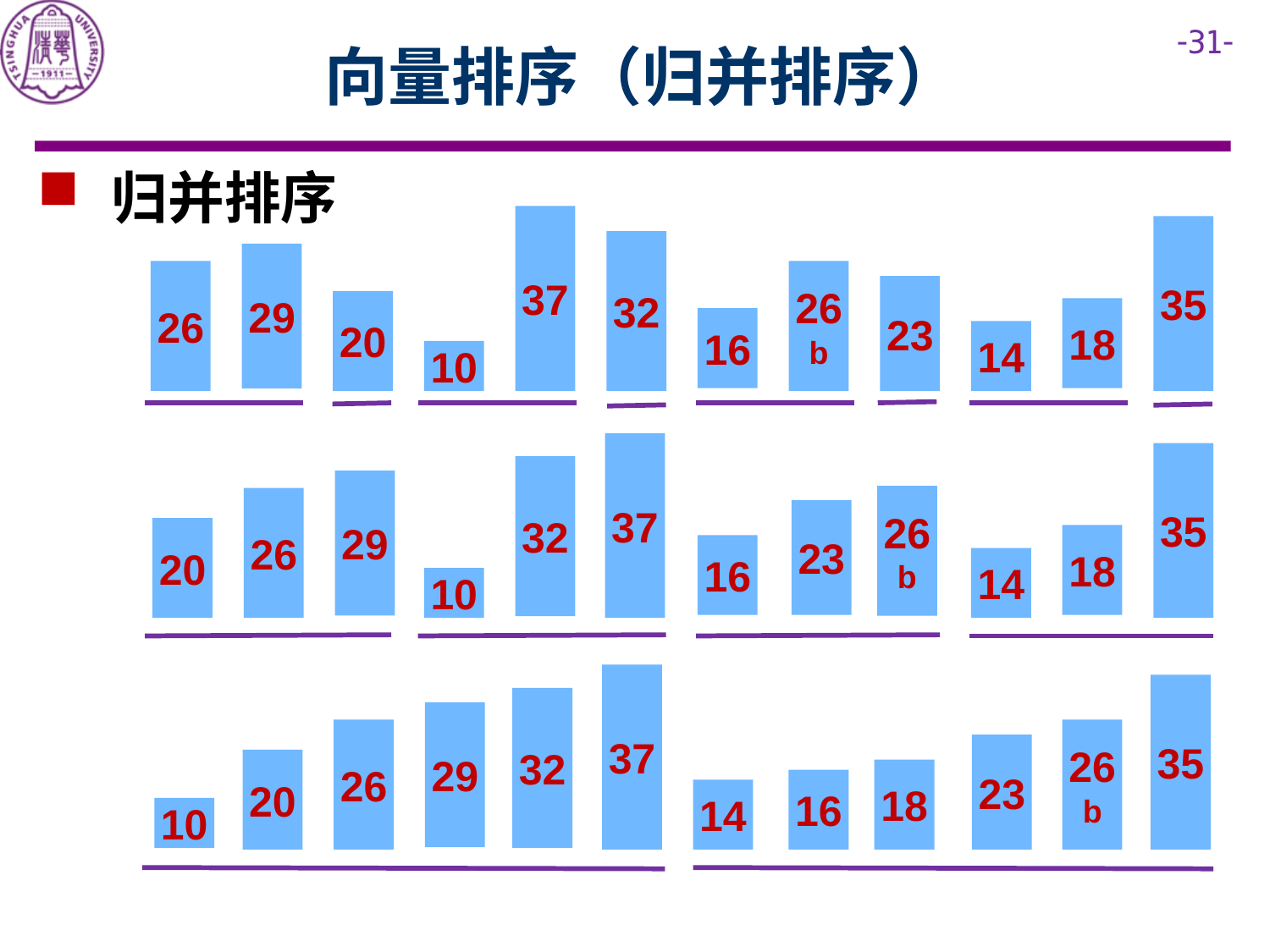

# 向量排序（归并排序）
 归并排序
37
35
32
29
26
26
b
23
20
18
16
14
10
37
35
32
29
26
b
26
23
20
18
16
14
10
37
35
32
29
26
26
b
23
20
18
16
14
10